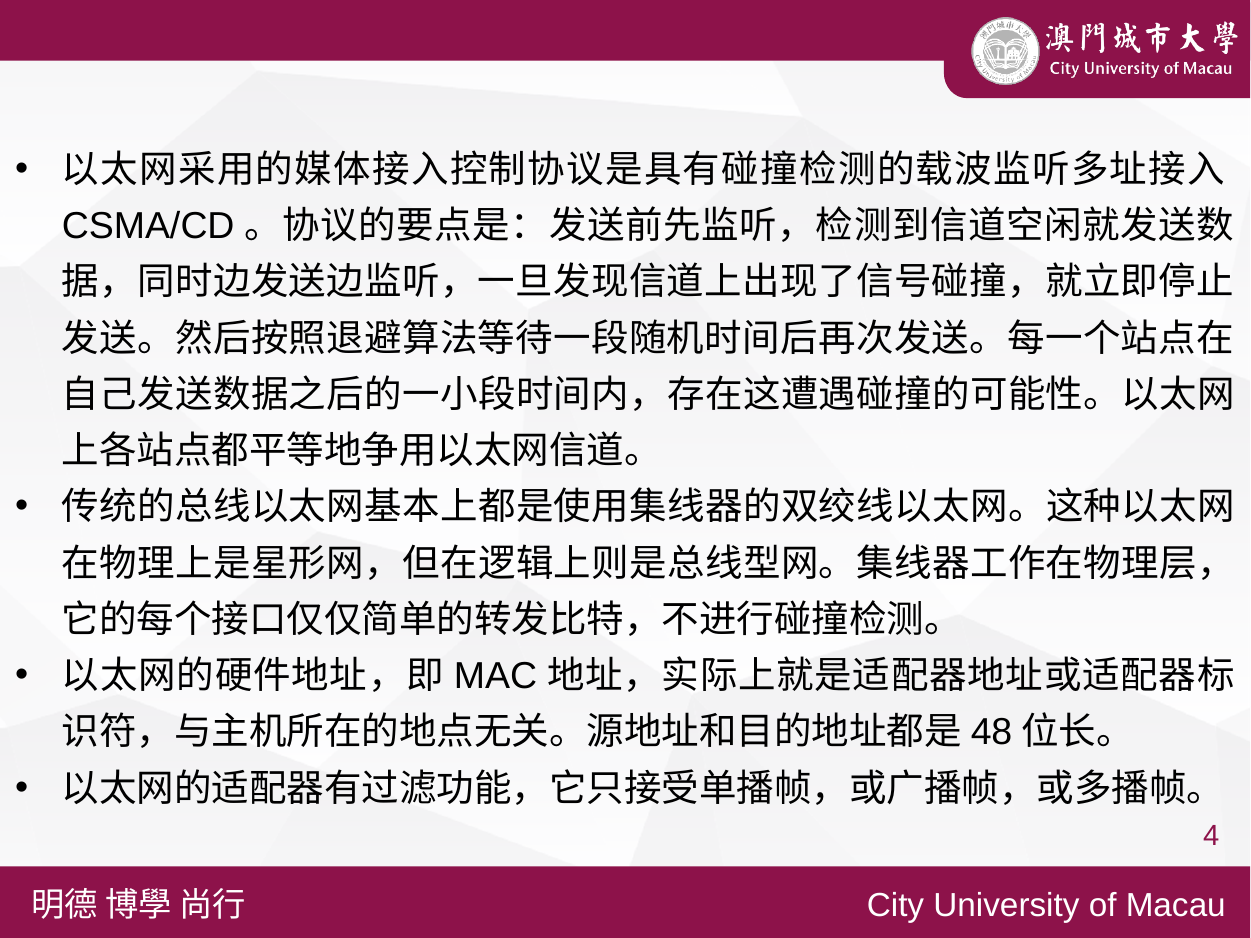

以太网采用的媒体接入控制协议是具有碰撞检测的载波监听多址接入CSMA/CD。协议的要点是：发送前先监听，检测到信道空闲就发送数据，同时边发送边监听，一旦发现信道上出现了信号碰撞，就立即停止发送。然后按照退避算法等待一段随机时间后再次发送。每一个站点在自己发送数据之后的一小段时间内，存在这遭遇碰撞的可能性。以太网上各站点都平等地争用以太网信道。
传统的总线以太网基本上都是使用集线器的双绞线以太网。这种以太网在物理上是星形网，但在逻辑上则是总线型网。集线器工作在物理层，它的每个接口仅仅简单的转发比特，不进行碰撞检测。
以太网的硬件地址，即MAC地址，实际上就是适配器地址或适配器标识符，与主机所在的地点无关。源地址和目的地址都是48位长。
以太网的适配器有过滤功能，它只接受单播帧，或广播帧，或多播帧。
4